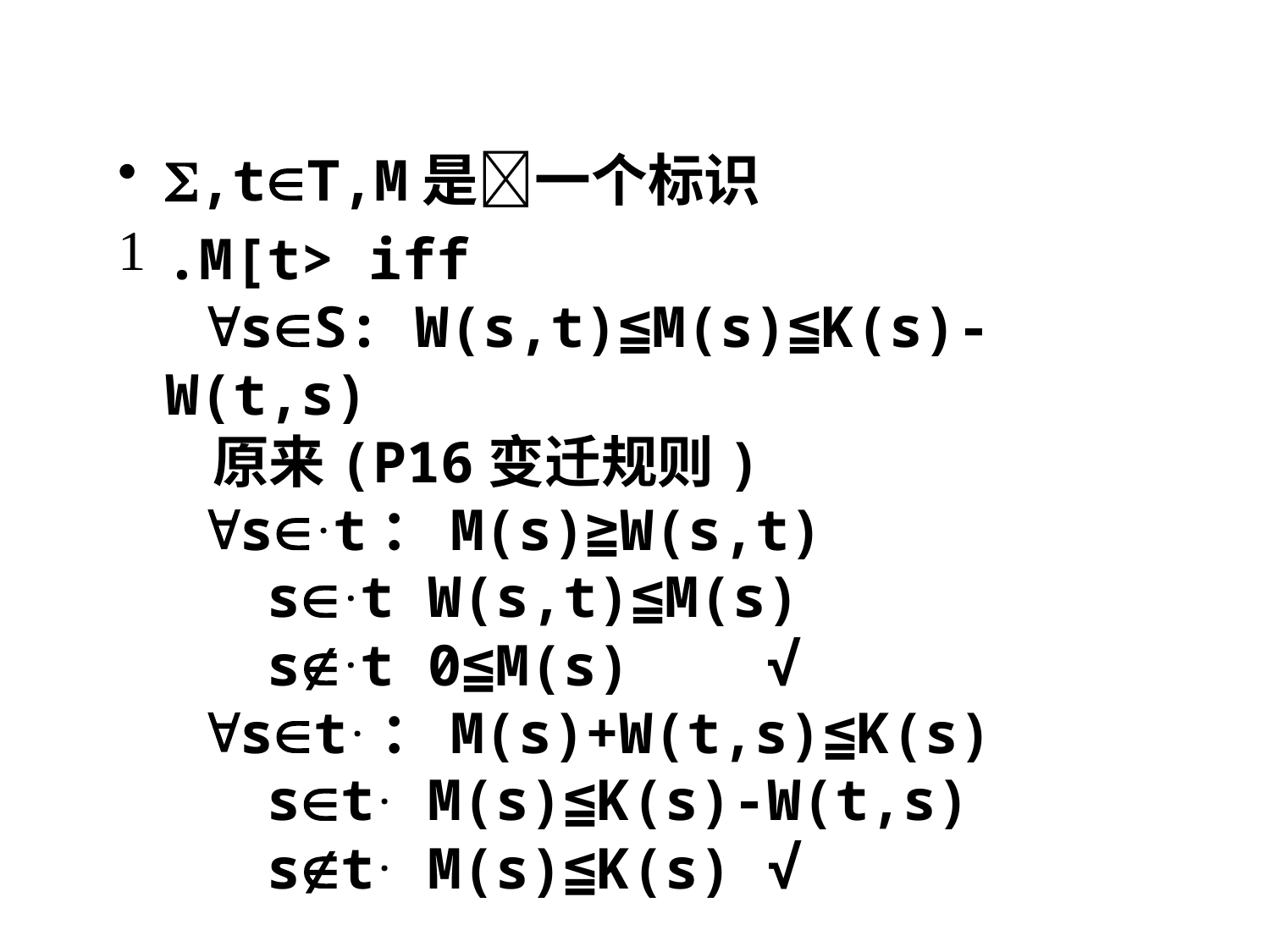

Σ,t∈T,M是Σ一个标识
.M[t> iff
 ∀s∈S: W(s,t)≦M(s)≦K(s)-W(t,s)
 原来(P16变迁规则)
 ∀s∈.t：M(s)≧W(s,t)
   s∈.t W(s,t)≦M(s)
   s∉.t 0≦M(s)    √
 ∀s∈t.：M(s)+W(t,s)≦K(s)
   s∈t. M(s)≦K(s)-W(t,s)
   s∉t. M(s)≦K(s) √